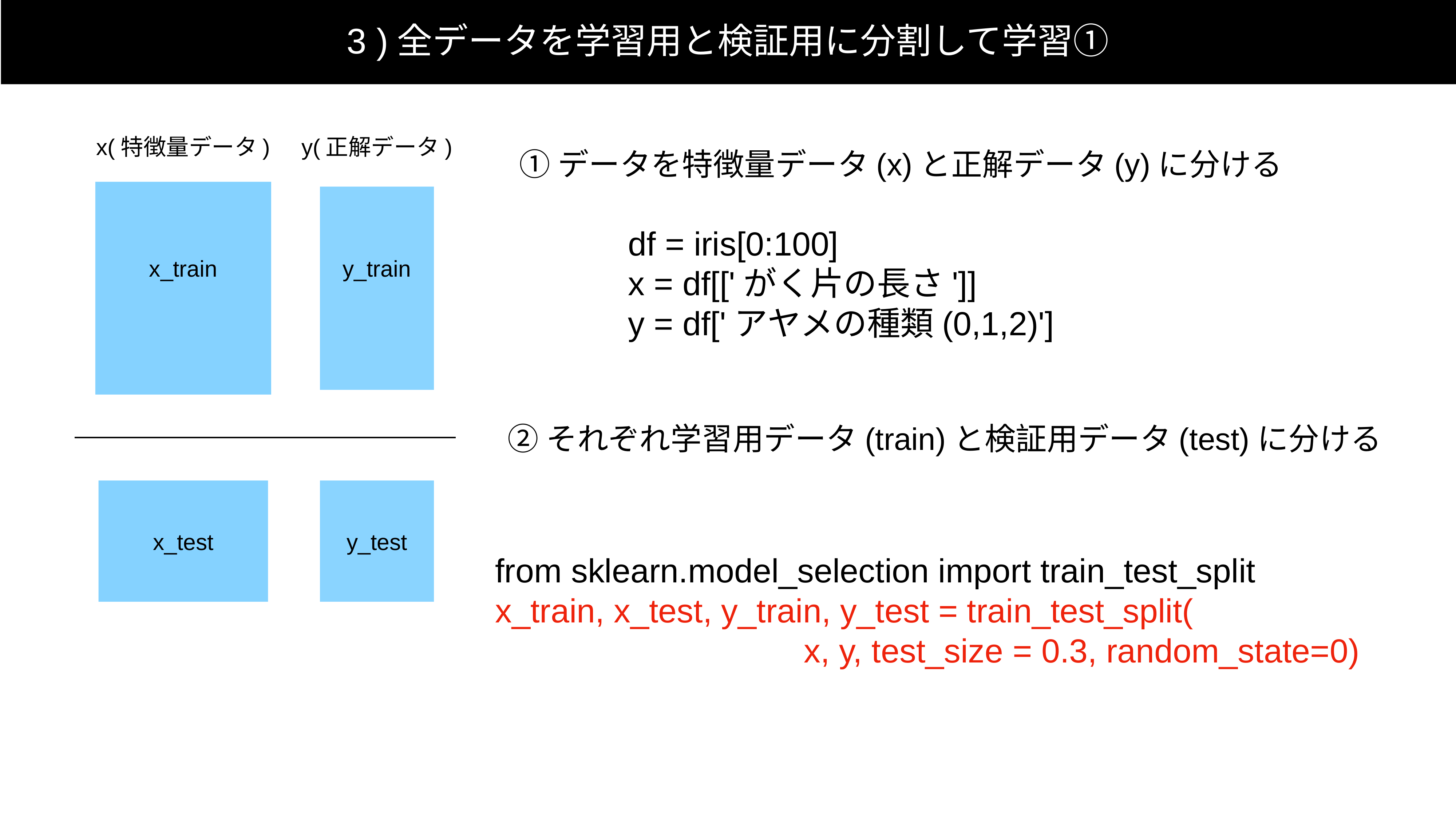

3 )全データを学習用と検証用に分割して学習①
x(特徴量データ)
y(正解データ)
①データを特徴量データ(x)と正解データ(y)に分ける

df = iris[0:100]
x = df[['がく片の長さ']]
y = df['アヤメの種類(0,1,2)']
x_train
y_train
②それぞれ学習用データ(train)と検証用データ(test)に分ける

x_test
y_test
from sklearn.model_selection import train_test_split
x_train, x_test, y_train, y_test = train_test_split(
　　　　　　　　　x, y, test_size = 0.3, random_state=0)